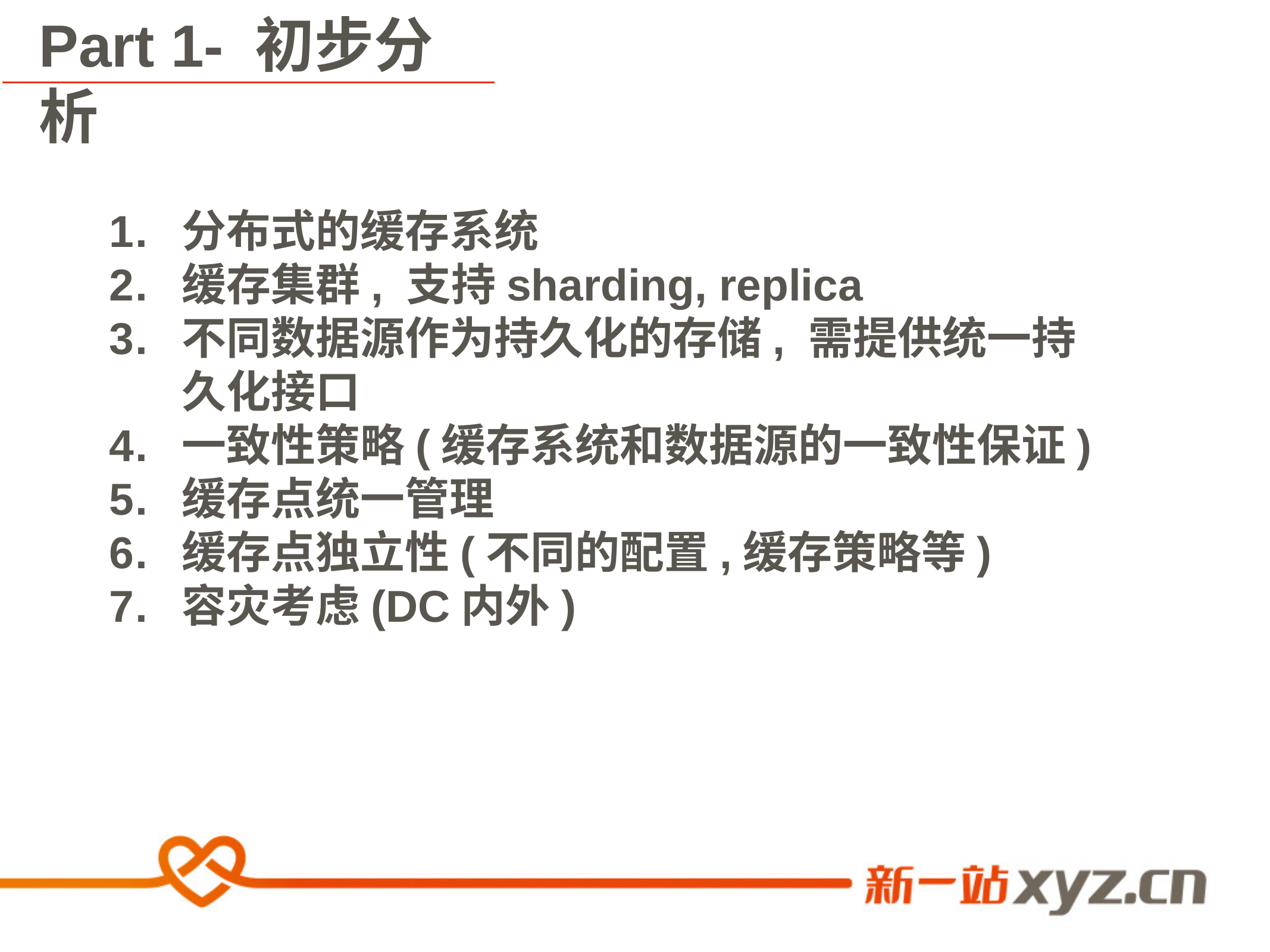

Part 1- 初步分析

分布式的缓存系统
缓存集群, 支持sharding, replica
不同数据源作为持久化的存储, 需提供统一持久化接口
一致性策略(缓存系统和数据源的一致性保证)
缓存点统一管理
缓存点独立性(不同的配置,缓存策略等)
容灾考虑(DC内外)